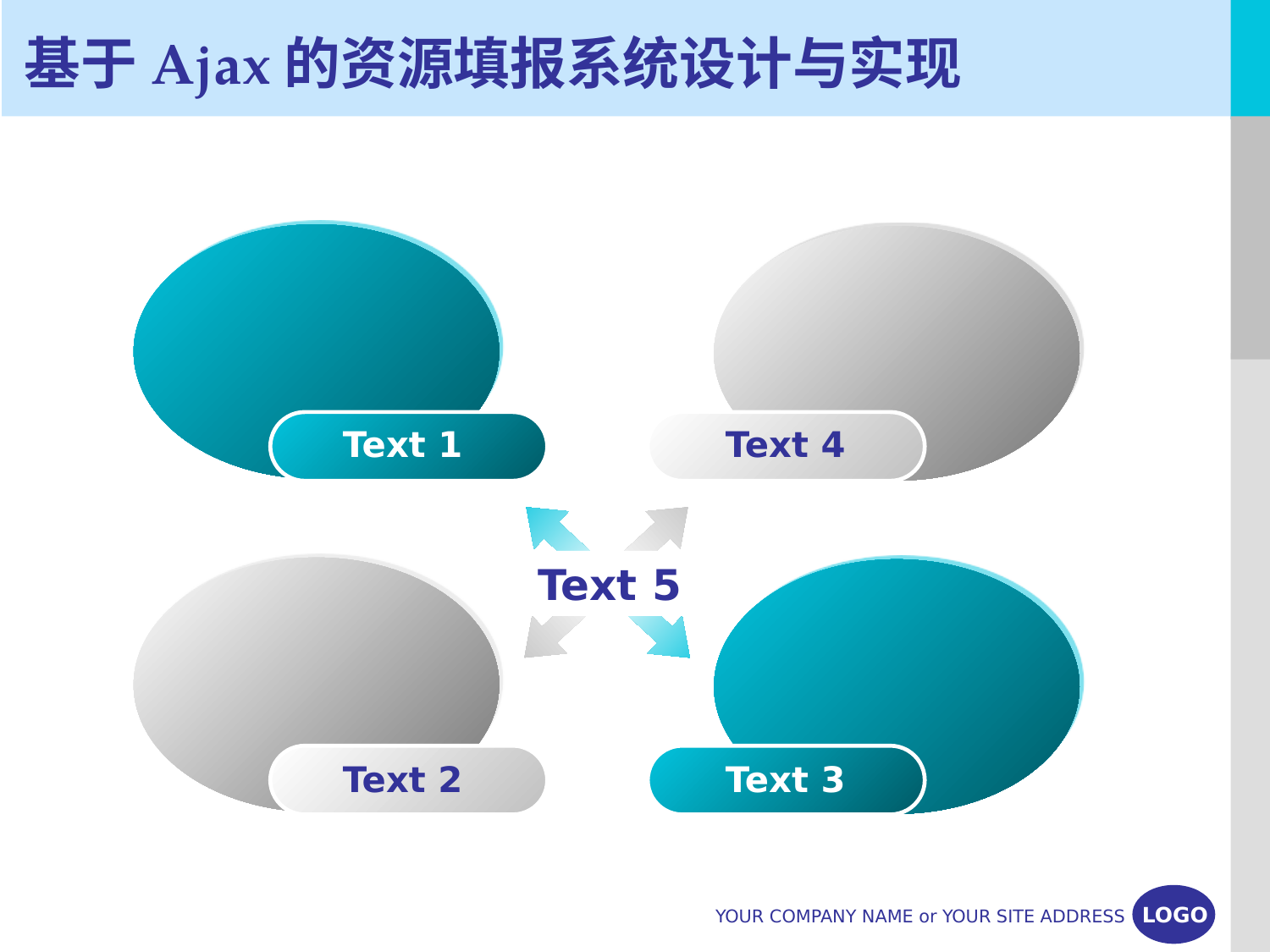

# 基于Ajax的资源填报系统设计与实现

Text 1
Text 4

Text 5

Text 2
Text 3
YOUR COMPANY NAME or YOUR SITE ADDRESS